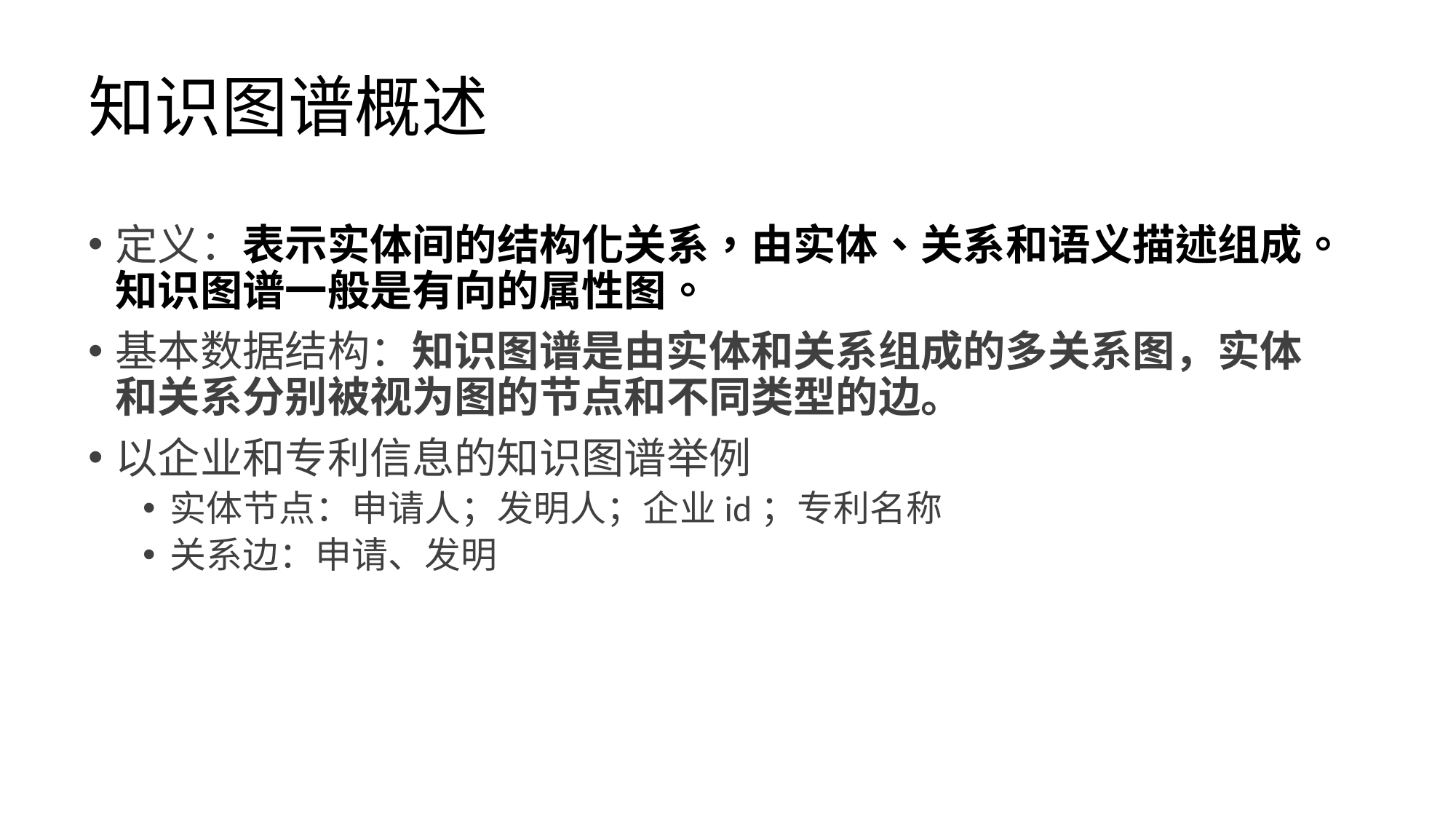

# 知识图谱概述
定义：表示实体间的结构化关系，由实体、关系和语义描述组成。知识图谱一般是有向的属性图。
基本数据结构：知识图谱是由实体和关系组成的多关系图，实体和关系分别被视为图的节点和不同类型的边。
以企业和专利信息的知识图谱举例
实体节点：申请人；发明人；企业id；专利名称
关系边：申请、发明